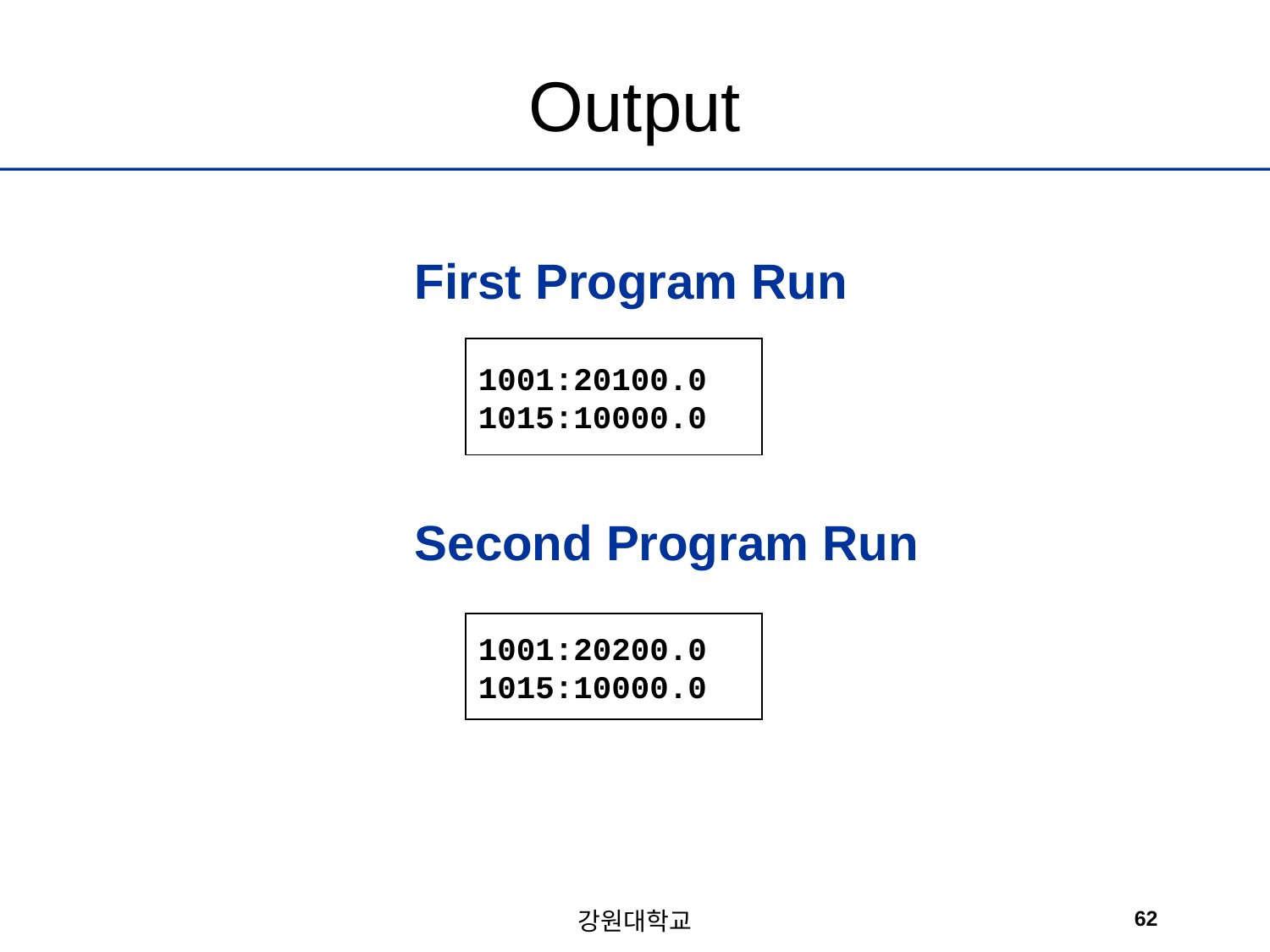

# Output

First Program Run
Second Program Run
1001:20100.0
1015:10000.0
1001:20200.0
1015:10000.0
강원대학교